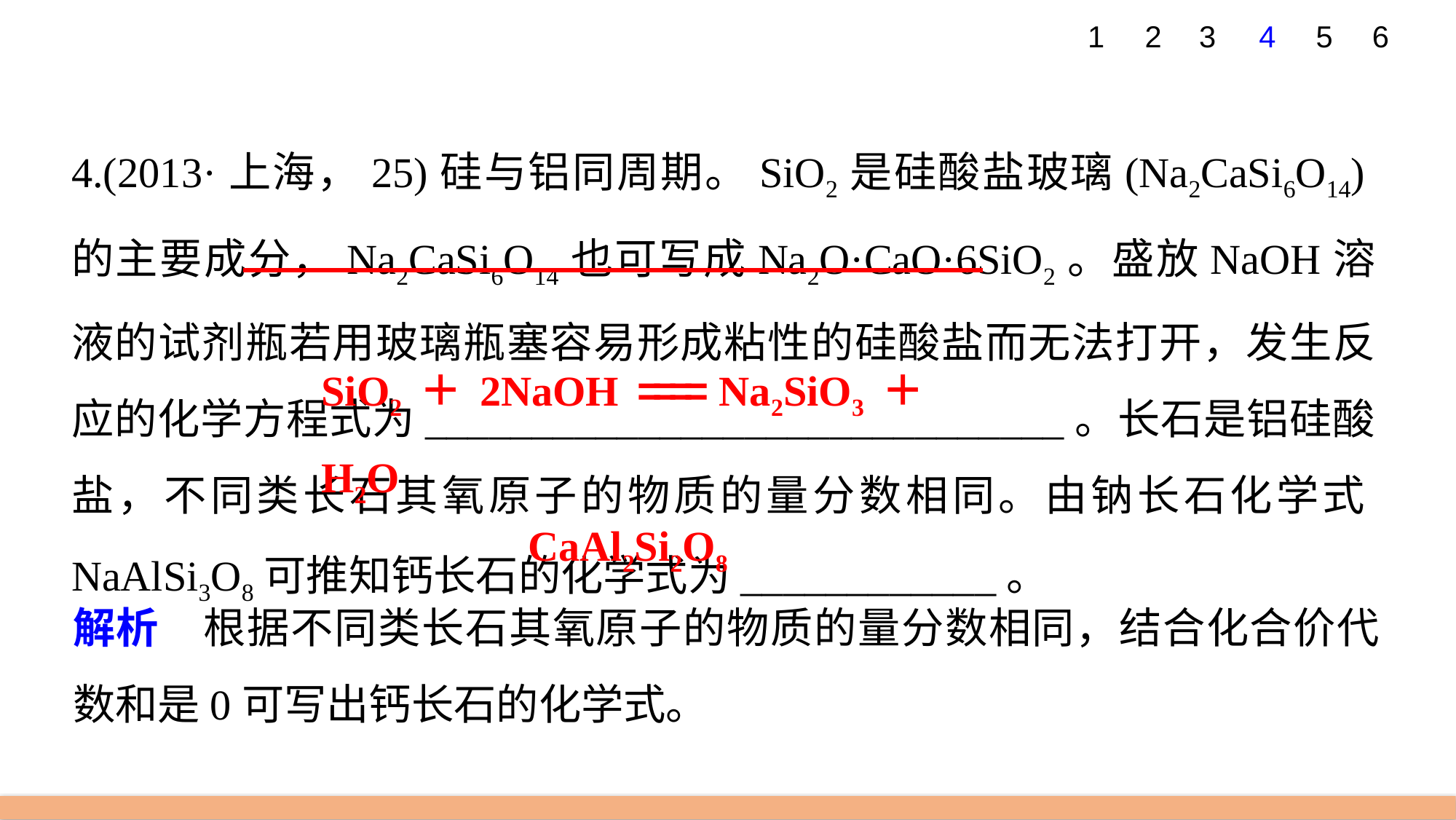

1
2
3
4
5
6
4.(2013·上海，25)硅与铝同周期。SiO2是硅酸盐玻璃(Na2CaSi6O14)的主要成分，Na2CaSi6O14也可写成Na2O·CaO·6SiO2。盛放NaOH溶液的试剂瓶若用玻璃瓶塞容易形成粘性的硅酸盐而无法打开，发生反应的化学方程式为______________________________。长石是铝硅酸盐，不同类长石其氧原子的物质的量分数相同。由钠长石化学式NaAlSi3O8可推知钙长石的化学式为____________。
SiO2＋2NaOH ==== Na2SiO3＋H2O
CaAl2Si2O8
解析　根据不同类长石其氧原子的物质的量分数相同，结合化合价代数和是0可写出钙长石的化学式。